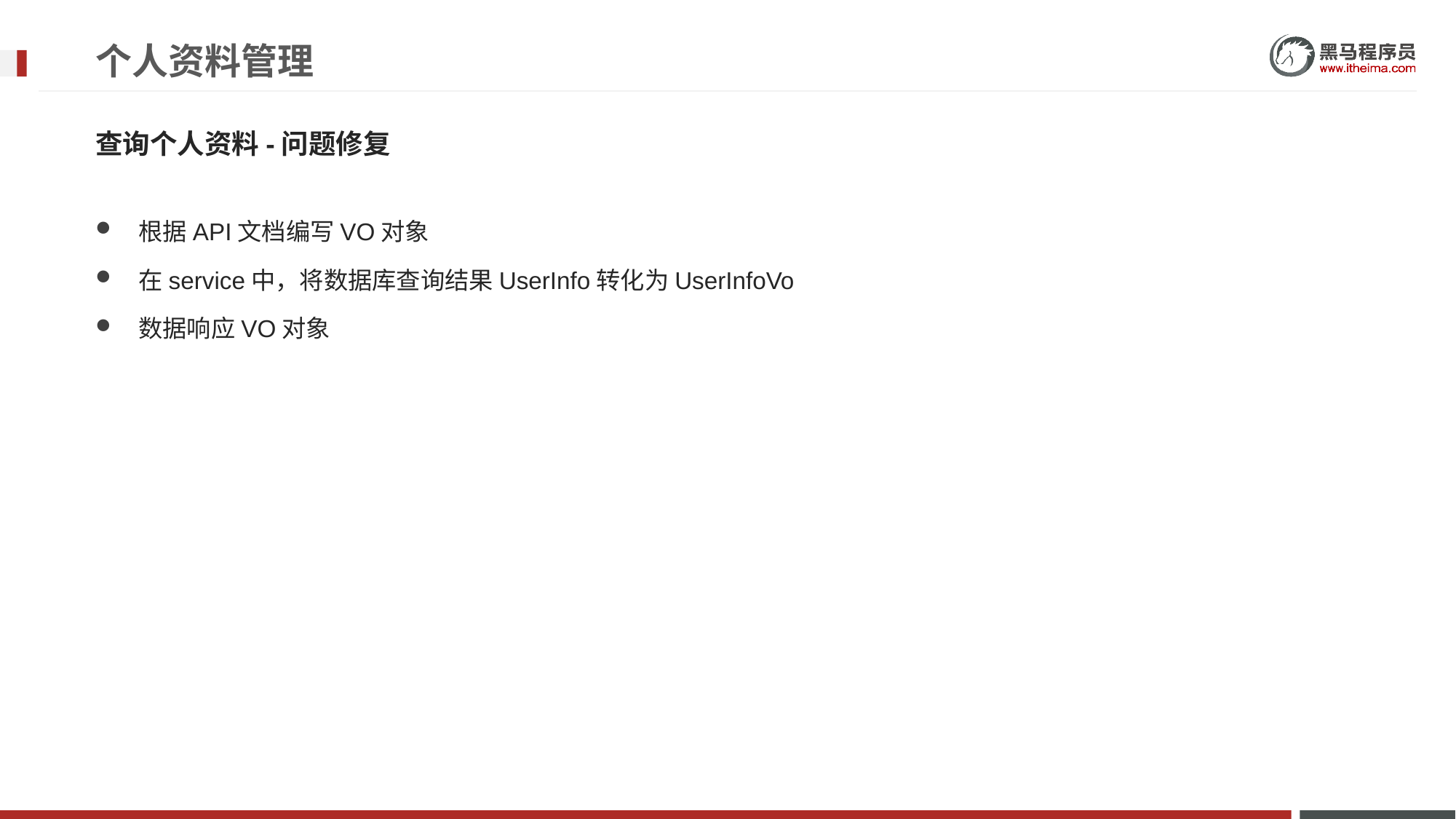

# 个人资料管理
查询个人资料-问题修复
根据API文档编写VO对象
在service中，将数据库查询结果UserInfo转化为UserInfoVo
数据响应VO对象